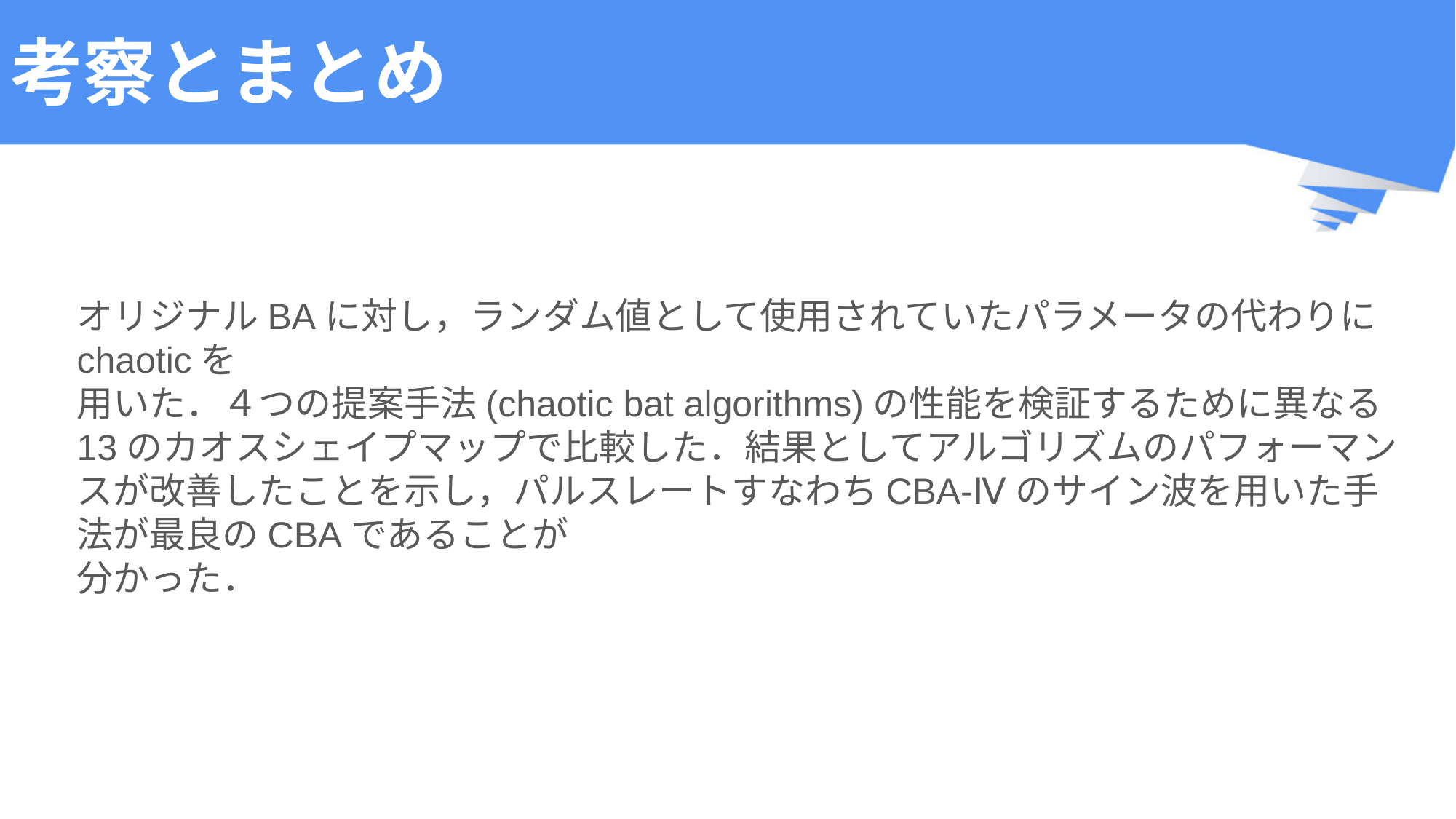

# 考察とまとめ

オリジナルBAに対し，ランダム値として使用されていたパラメータの代わりにchaoticを
用いた．４つの提案手法(chaotic bat algorithms)の性能を検証するために異なる
13のカオスシェイプマップで比較した．結果としてアルゴリズムのパフォーマンスが改善したことを示し，パルスレートすなわちCBA-Ⅳのサイン波を用いた手法が最良のCBAであることが
分かった．